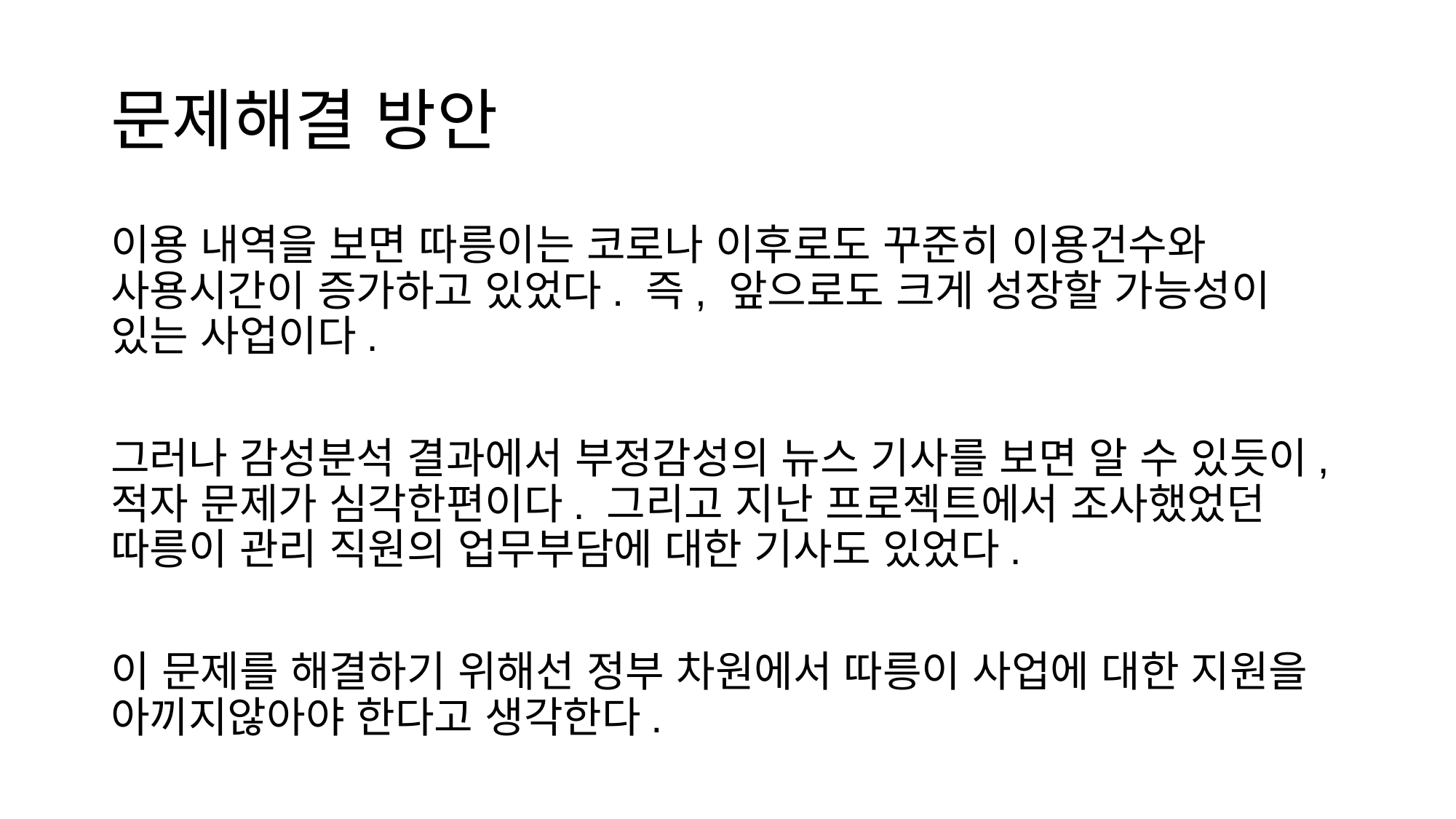

# 문제해결 방안
이용 내역을 보면 따릉이는 코로나 이후로도 꾸준히 이용건수와 사용시간이 증가하고 있었다. 즉, 앞으로도 크게 성장할 가능성이 있는 사업이다.

그러나 감성분석 결과에서 부정감성의 뉴스 기사를 보면 알 수 있듯이, 적자 문제가 심각한편이다. 그리고 지난 프로젝트에서 조사했었던 따릉이 관리 직원의 업무부담에 대한 기사도 있었다.

이 문제를 해결하기 위해선 정부 차원에서 따릉이 사업에 대한 지원을 아끼지않아야 한다고 생각한다.